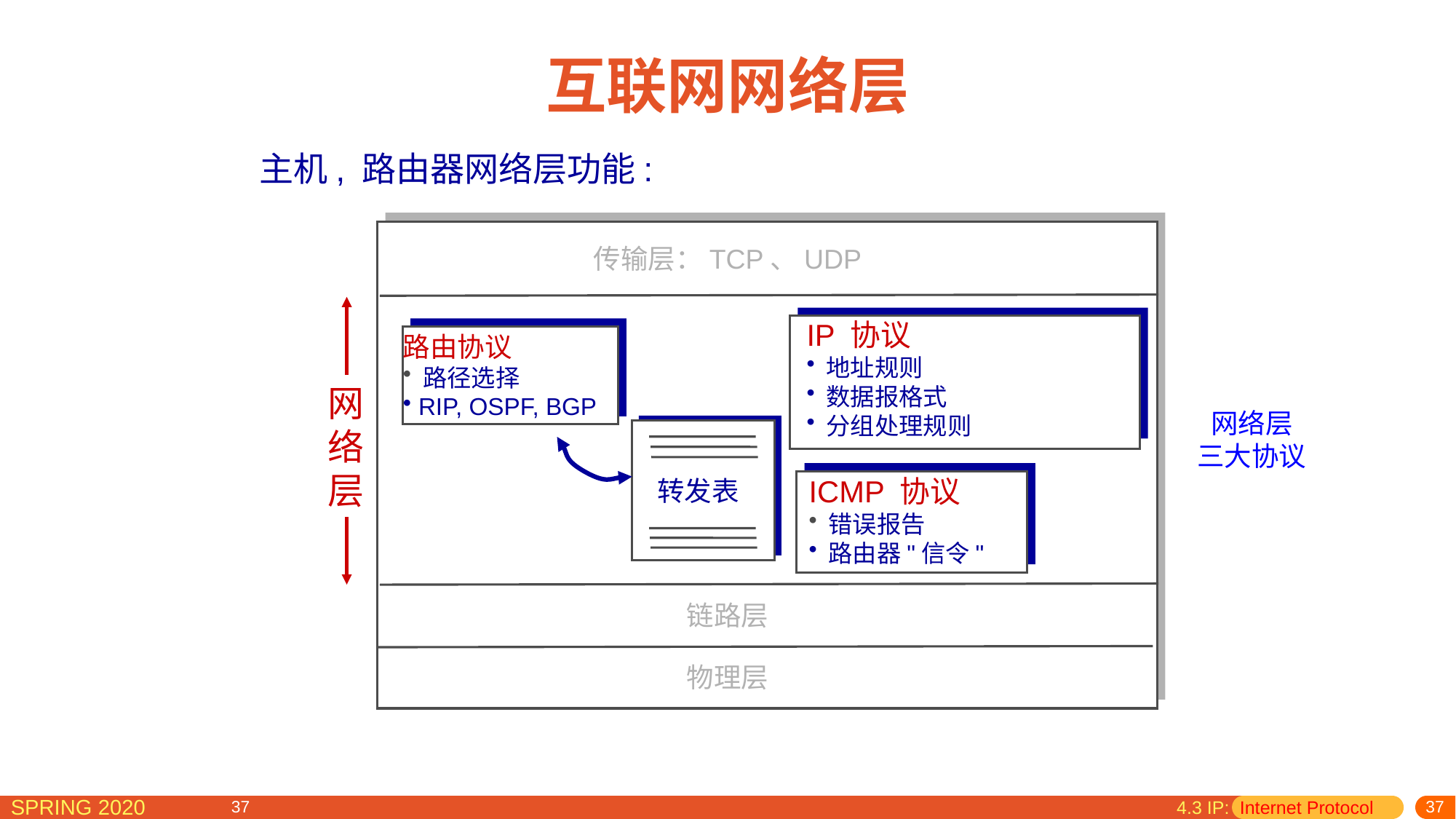

# 互联网网络层
主机, 路由器网络层功能:

传输层：TCP、UDP

IP 协议
 地址规则
 数据报格式
 分组处理规则

路由协议
 路径选择
 RIP, OSPF, BGP

网
络
层
网络层
三大协议

转发表

ICMP 协议
 错误报告
 路由器"信令"

链路层

物理层
4.3 IP:  Internet Protocol